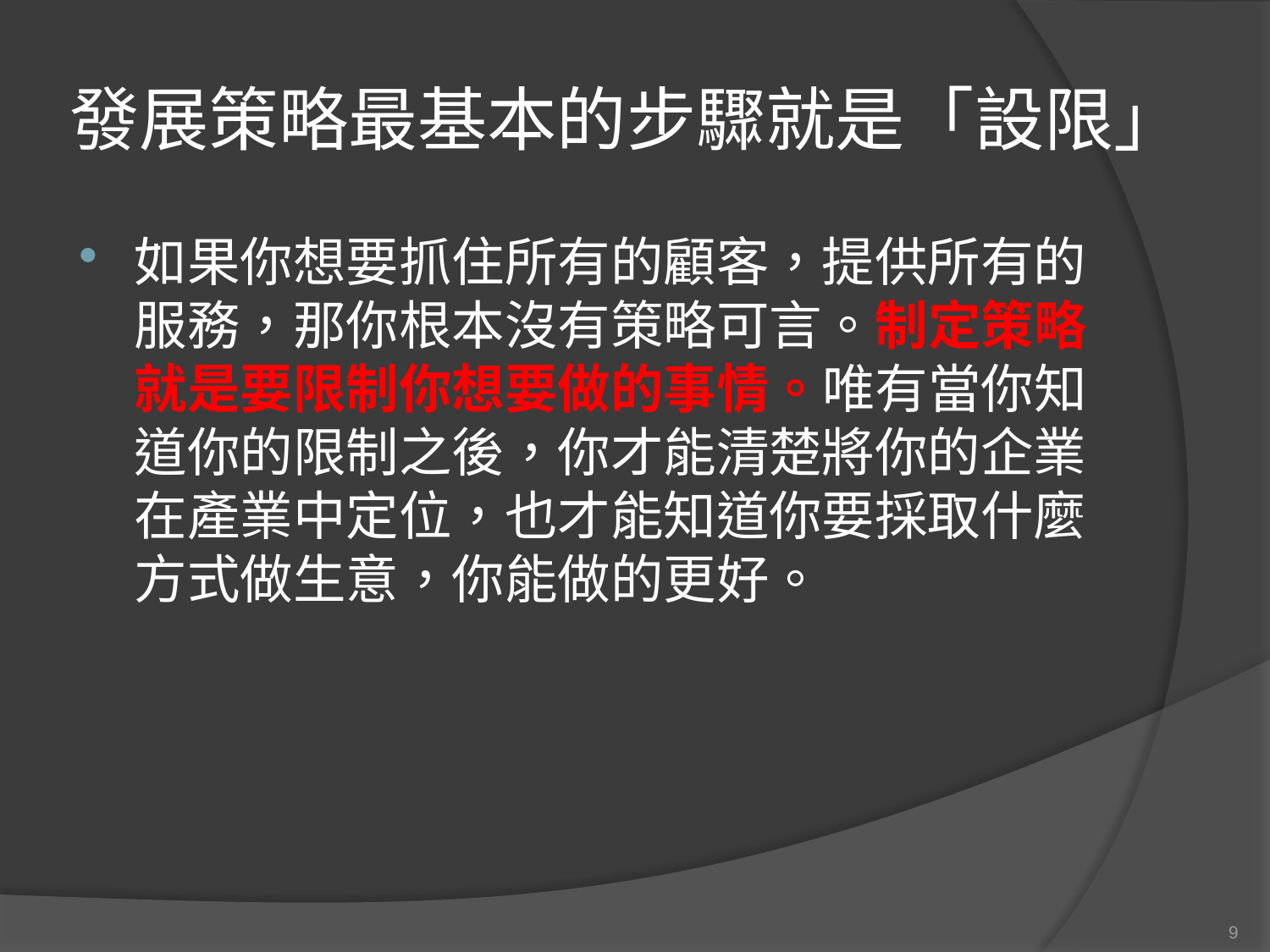

# 發展策略最基本的步驟就是「設限」
如果你想要抓住所有的顧客，提供所有的服務，那你根本沒有策略可言。制定策略就是要限制你想要做的事情。唯有當你知道你的限制之後，你才能清楚將你的企業在產業中定位，也才能知道你要採取什麼方式做生意，你能做的更好。
9